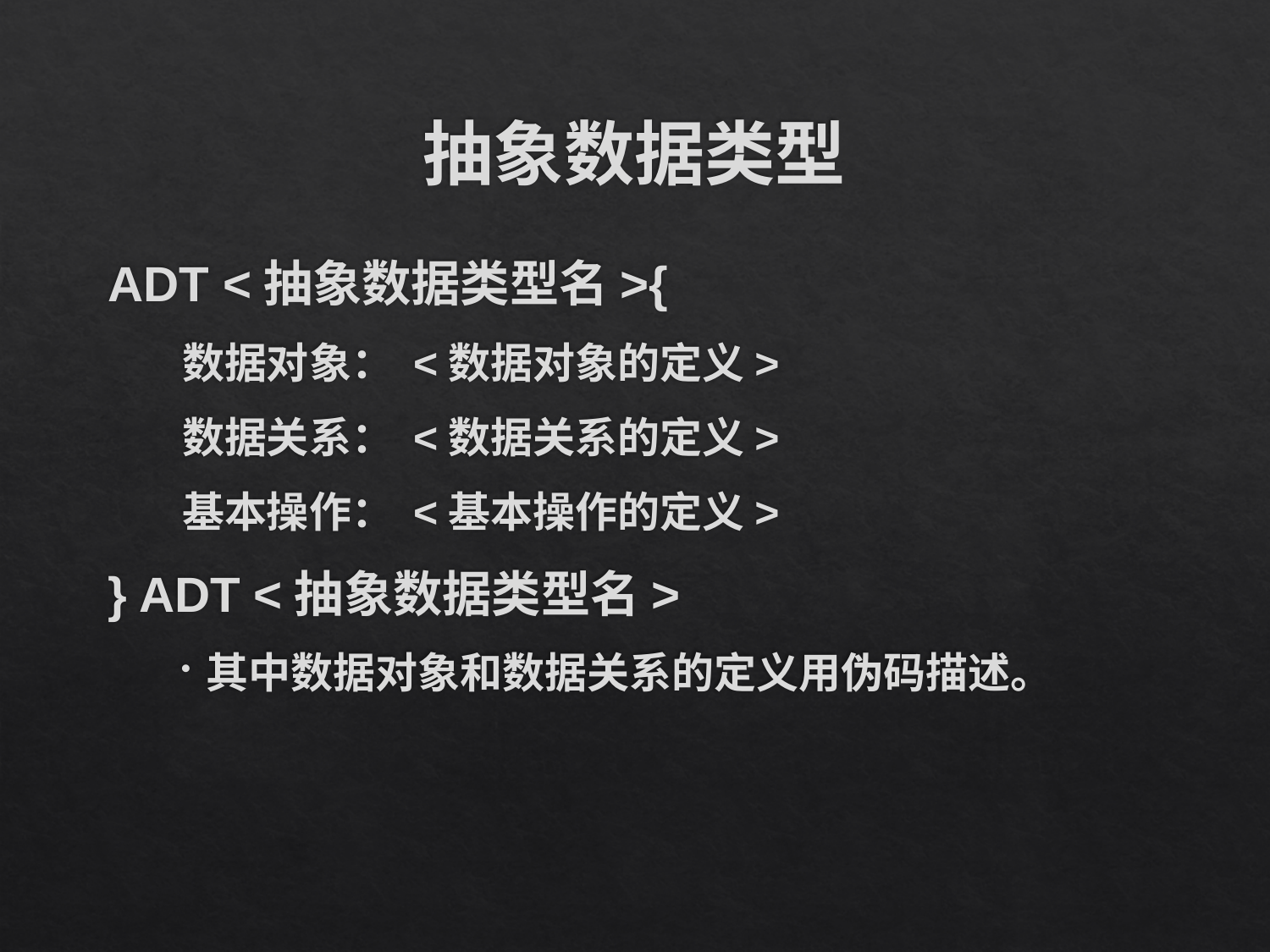

# 抽象数据类型
ADT <抽象数据类型名>{
数据对象： <数据对象的定义>
数据关系： <数据关系的定义>
基本操作： <基本操作的定义>
} ADT <抽象数据类型名>
 其中数据对象和数据关系的定义用伪码描述。